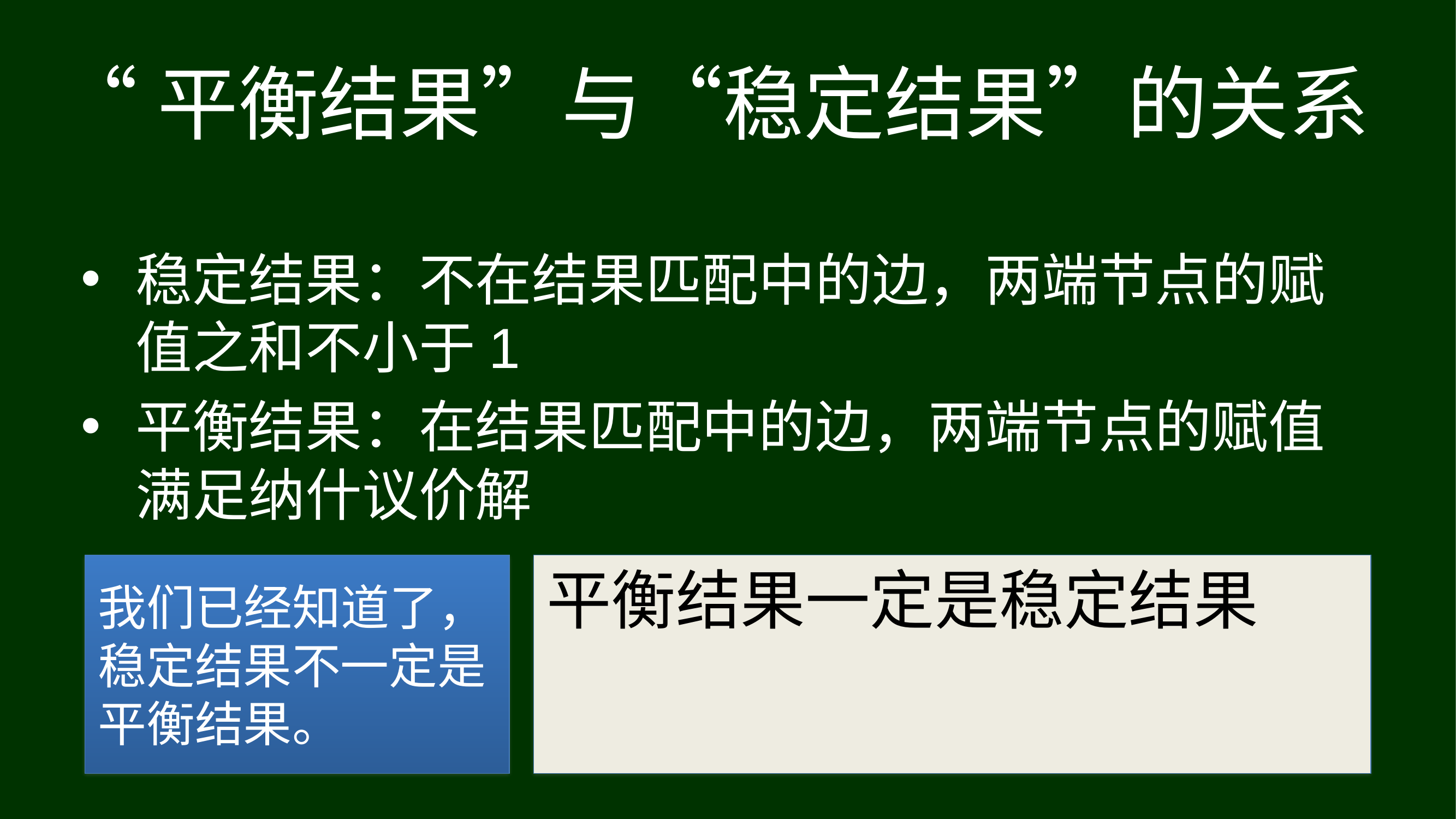

# “平衡结果”与“稳定结果”的关系
稳定结果：不在结果匹配中的边，两端节点的赋值之和不小于1
平衡结果：在结果匹配中的边，两端节点的赋值满足纳什议价解
我们已经知道了，稳定结果不一定是平衡结果。
平衡结果一定是稳定结果